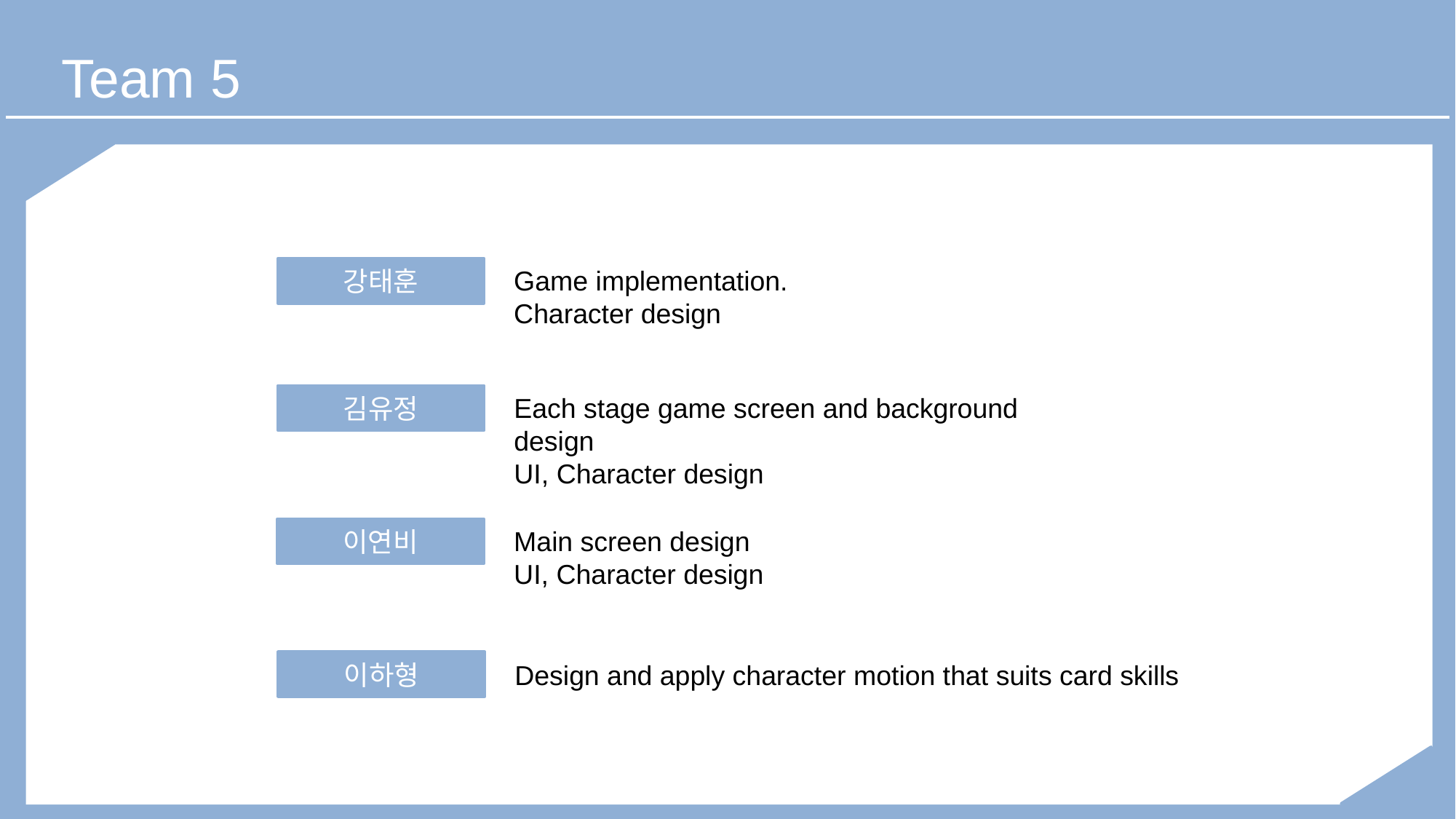

Team 5

Game implementation.
Character design
강태훈
김유정
Each stage game screen and background design
UI, Character design
이연비
Main screen design
UI, Character design
이하형
Design and apply character motion that suits card skills